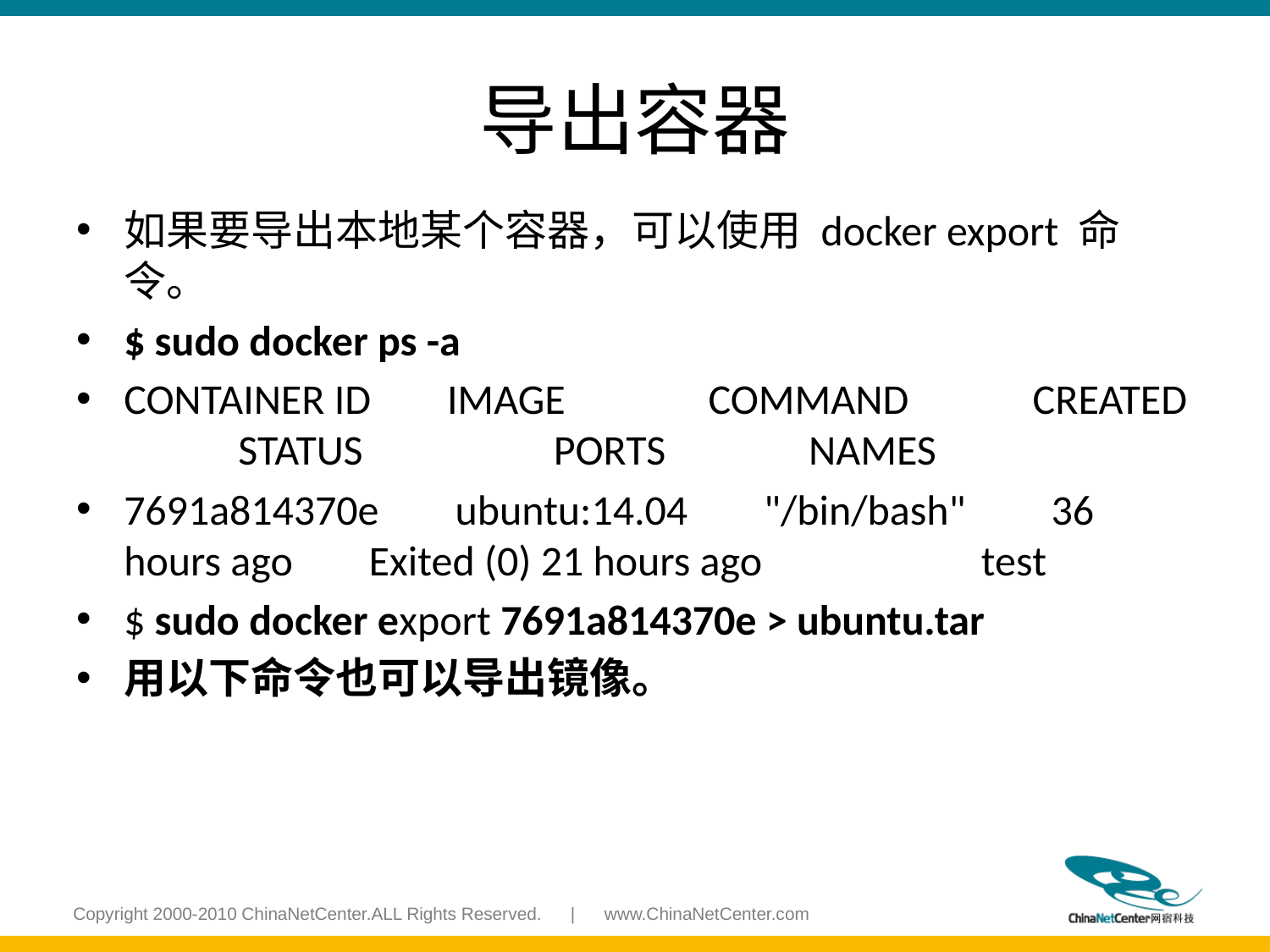

# 导出容器
如果要导出本地某个容器，可以使用 docker export 命令。
$ sudo docker ps -a
CONTAINER ID        IMAGE               COMMAND             CREATED             STATUS                    PORTS               NAMES
7691a814370e        ubuntu:14.04        "/bin/bash"         36 hours ago        Exited (0) 21 hours ago                       test
$ sudo docker export 7691a814370e > ubuntu.tar
用以下命令也可以导出镜像。